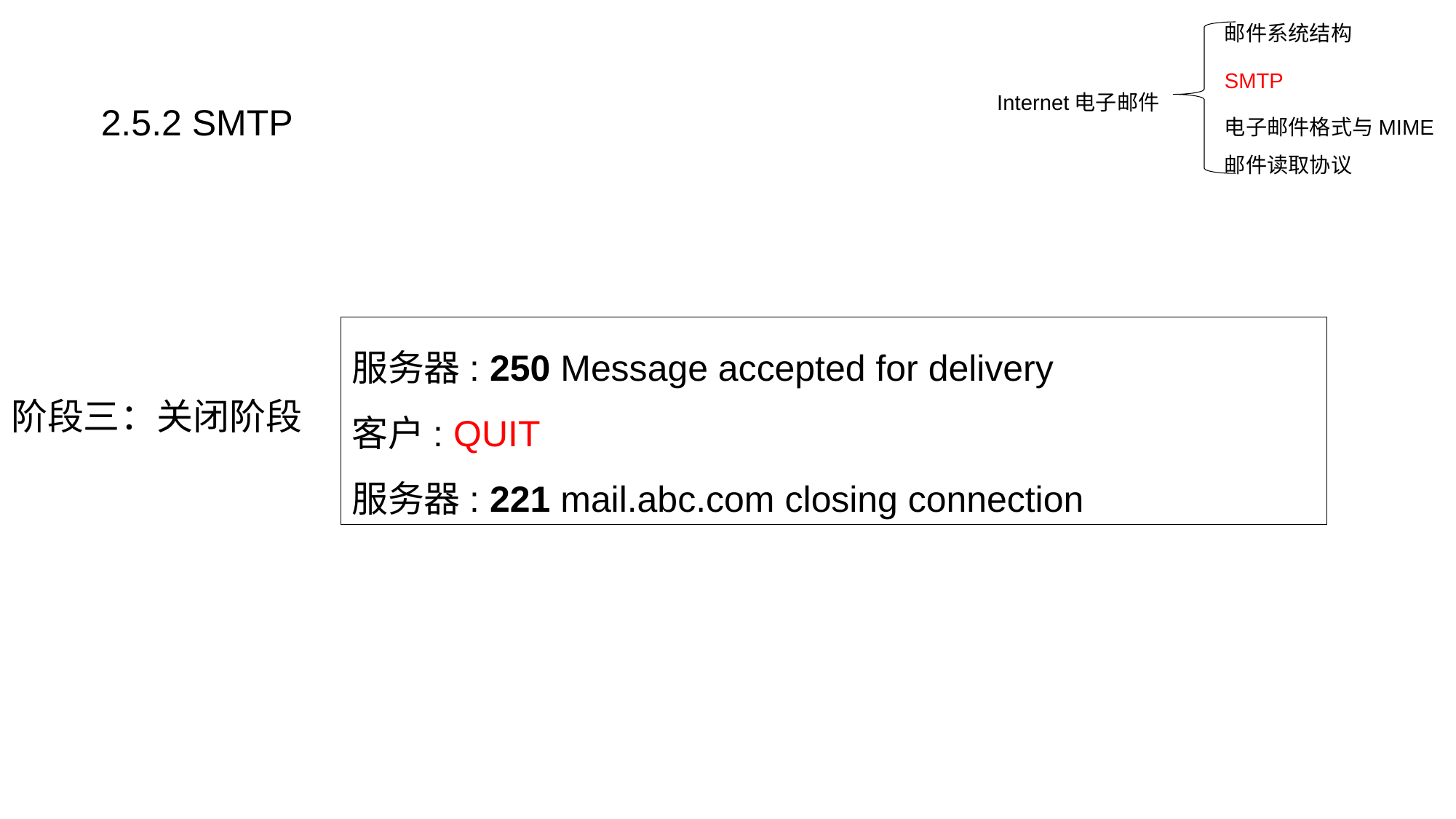

邮件系统结构

SMTP
2.5.2 SMTP
Internet电子邮件
电子邮件格式与MIME
邮件读取协议
服务器: 250 Message accepted for delivery
客户: QUIT
服务器: 221 mail.abc.com closing connection
阶段三：关闭阶段